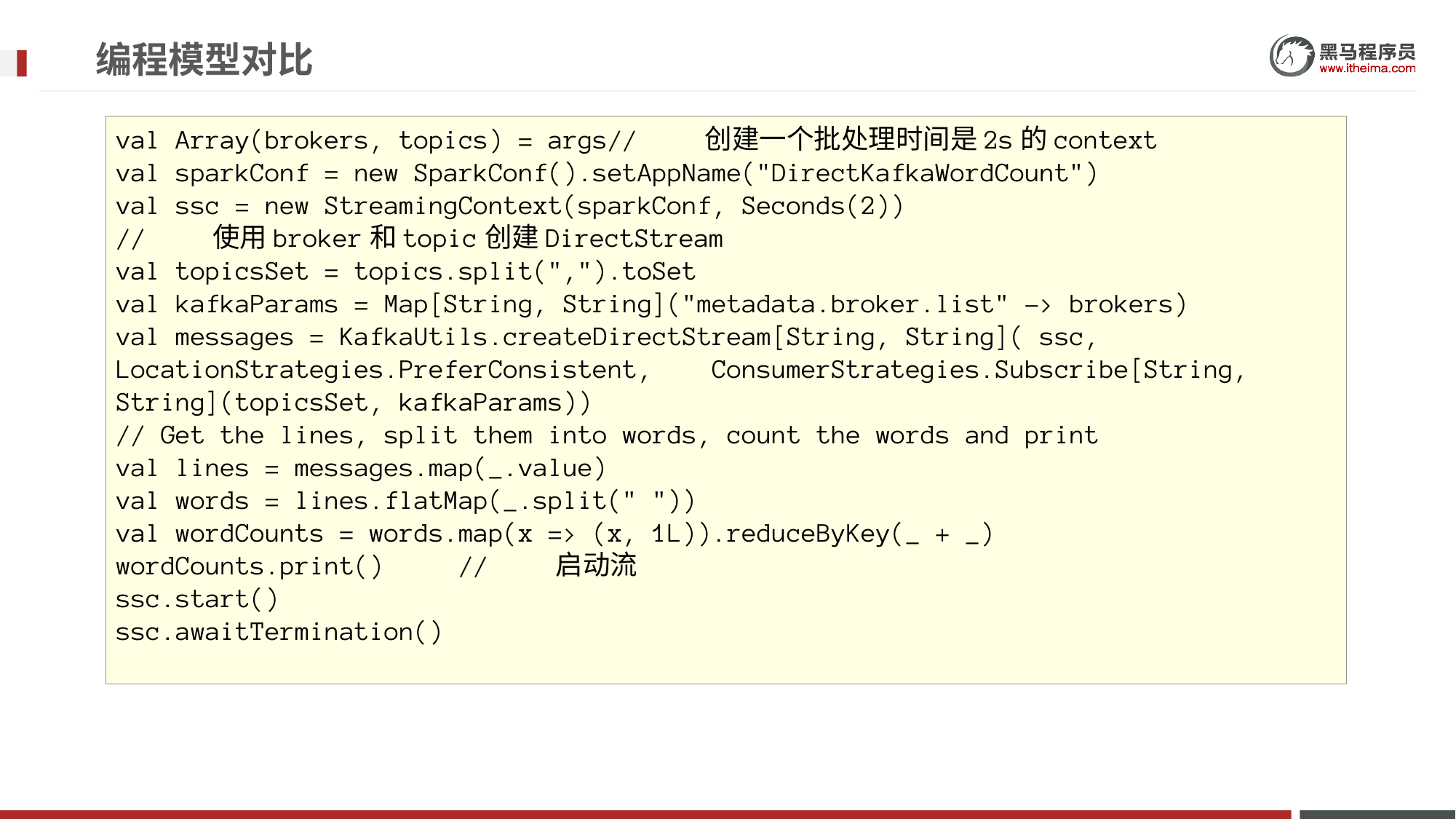

# 编程模型对比

val Array(brokers, topics) = args//    创建一个批处理时间是2s的context
val sparkConf = new SparkConf().setAppName("DirectKafkaWordCount")
val ssc = new StreamingContext(sparkConf, Seconds(2))
//    使用broker和topic创建DirectStream
val topicsSet = topics.split(",").toSet
val kafkaParams = Map[String, String]("metadata.broker.list" -> brokers)
val messages = KafkaUtils.createDirectStream[String, String]( ssc, LocationStrategies.PreferConsistent,    ConsumerStrategies.Subscribe[String, String](topicsSet, kafkaParams))
// Get the lines, split them into words, count the words and print
val lines = messages.map(_.value)
val words = lines.flatMap(_.split(" "))
val wordCounts = words.map(x => (x, 1L)).reduceByKey(_ + _)
wordCounts.print()     //    启动流
ssc.start()
ssc.awaitTermination()